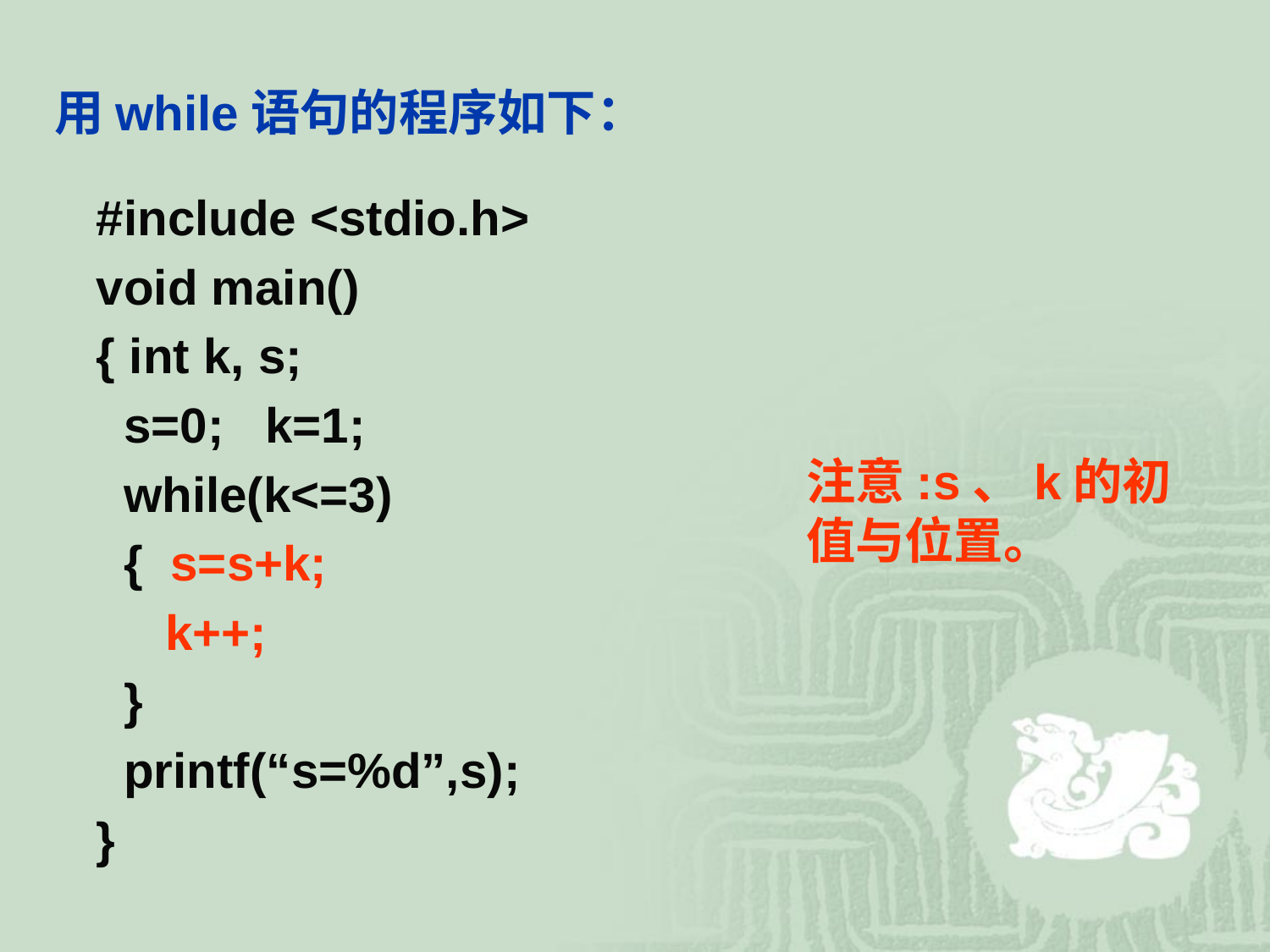

# 用while语句的程序如下：
#include <stdio.h>
void main()
{ int k, s;
  s=0;   k=1;
  while(k<=3)
  {  s=s+k;
     k++;
  }
  printf(“s=%d”,s);
}
注意:s、k的初值与位置。